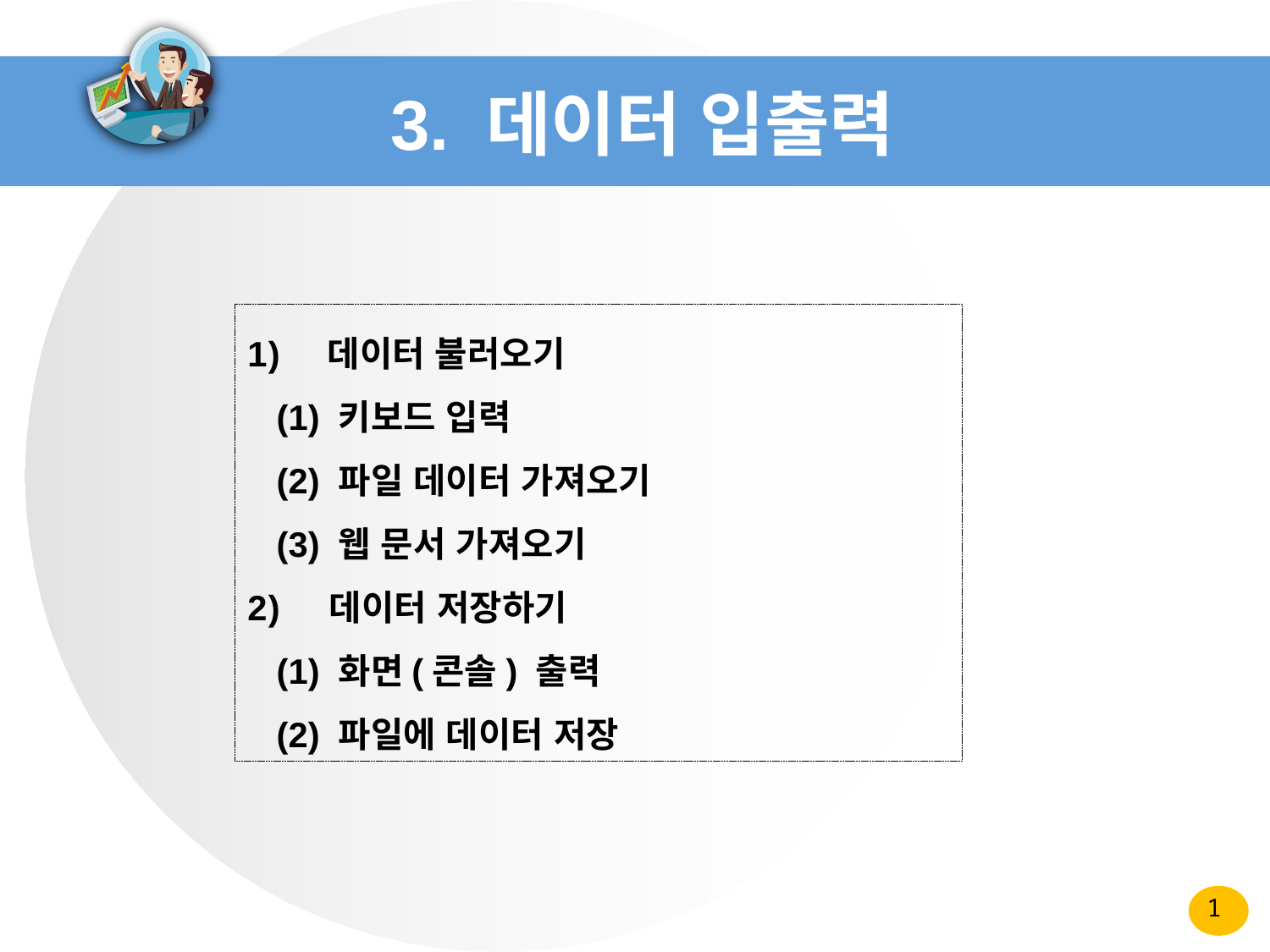

# 3. 데이터 입출력
 데이터 불러오기
   (1) 키보드 입력
   (2) 파일 데이터 가져오기
   (3) 웹 문서 가져오기
 데이터 저장하기
   (1) 화면(콘솔) 출력
   (2) 파일에 데이터 저장
1